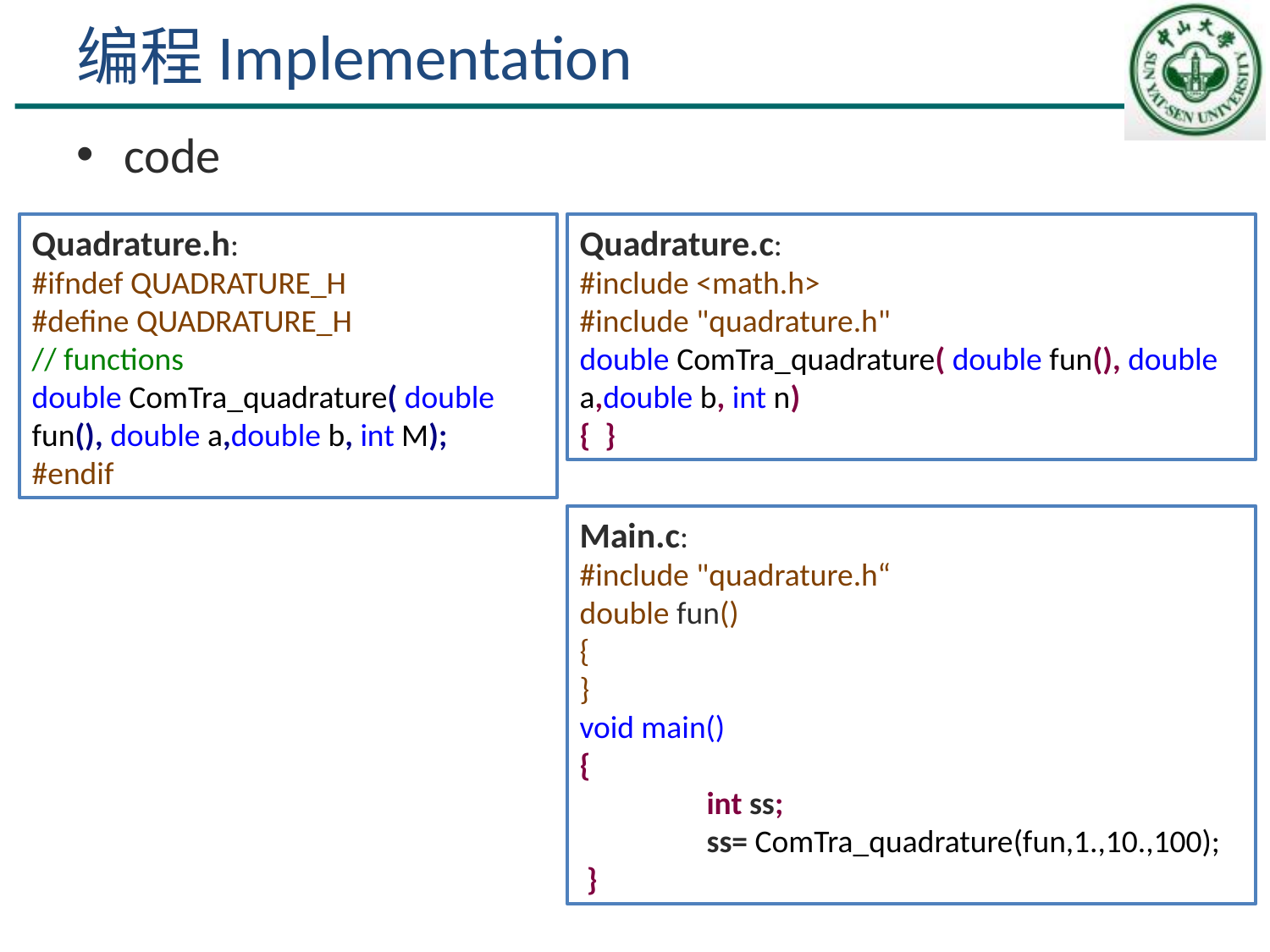

# 编程Implementation
code
Quadrature.h:
#ifndef QUADRATURE_H
#define QUADRATURE_H
// functions
double ComTra_quadrature( double fun(), double a,double b, int M);
#endif
Quadrature.c:
#include <math.h>
#include "quadrature.h"
double ComTra_quadrature( double fun(), double a,double b, int n)
{  }
Main.c:
#include "quadrature.h“
double fun()
{
}
void main()
{
	int ss;
	ss= ComTra_quadrature(fun,1.,10.,100);
 }